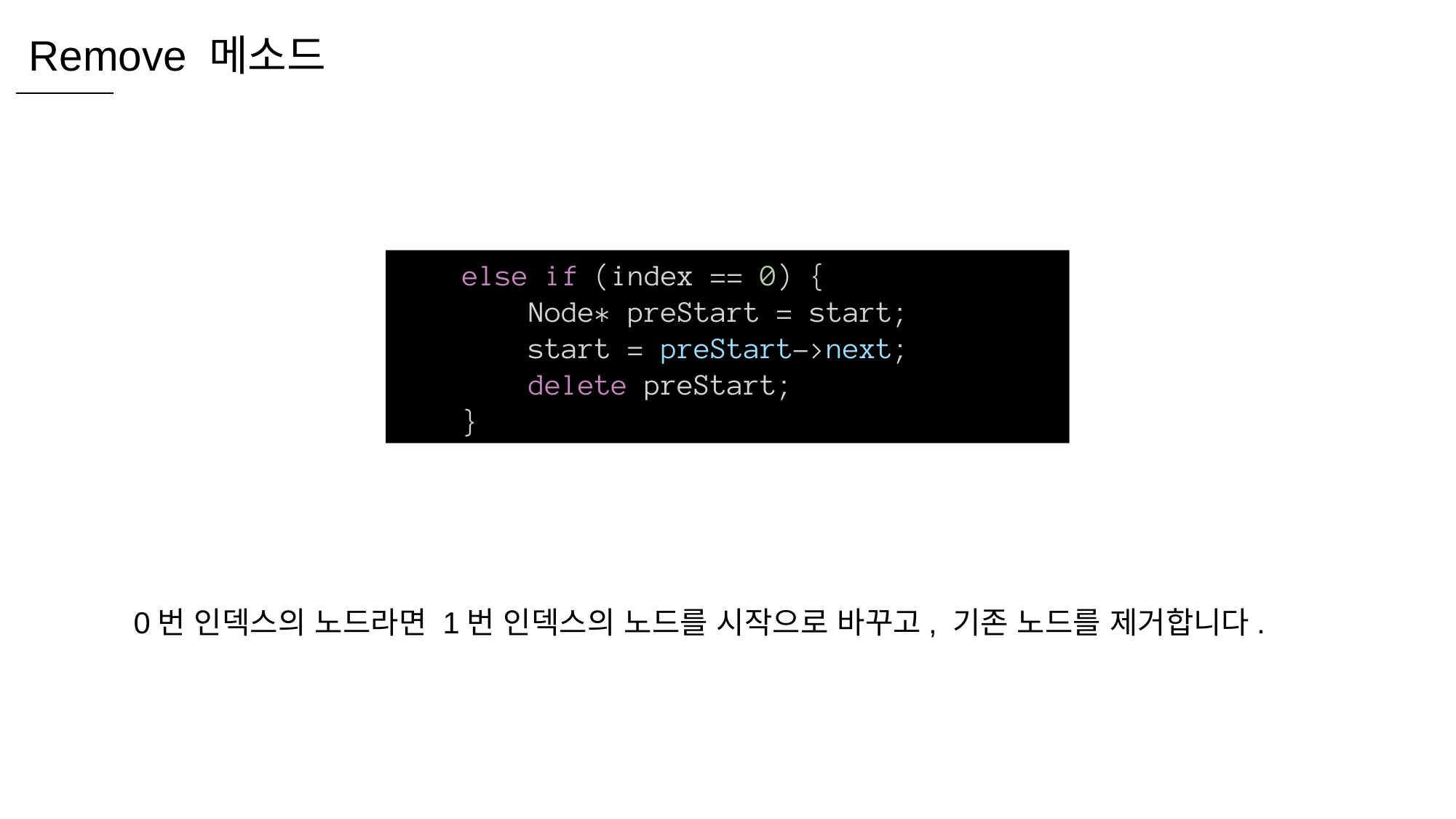

Remove 메소드
    else if (index == 0) {
        Node* preStart = start;
        start = preStart->next;
        delete preStart;
    }
0번 인덱스의 노드라면 1번 인덱스의 노드를 시작으로 바꾸고, 기존 노드를 제거합니다.